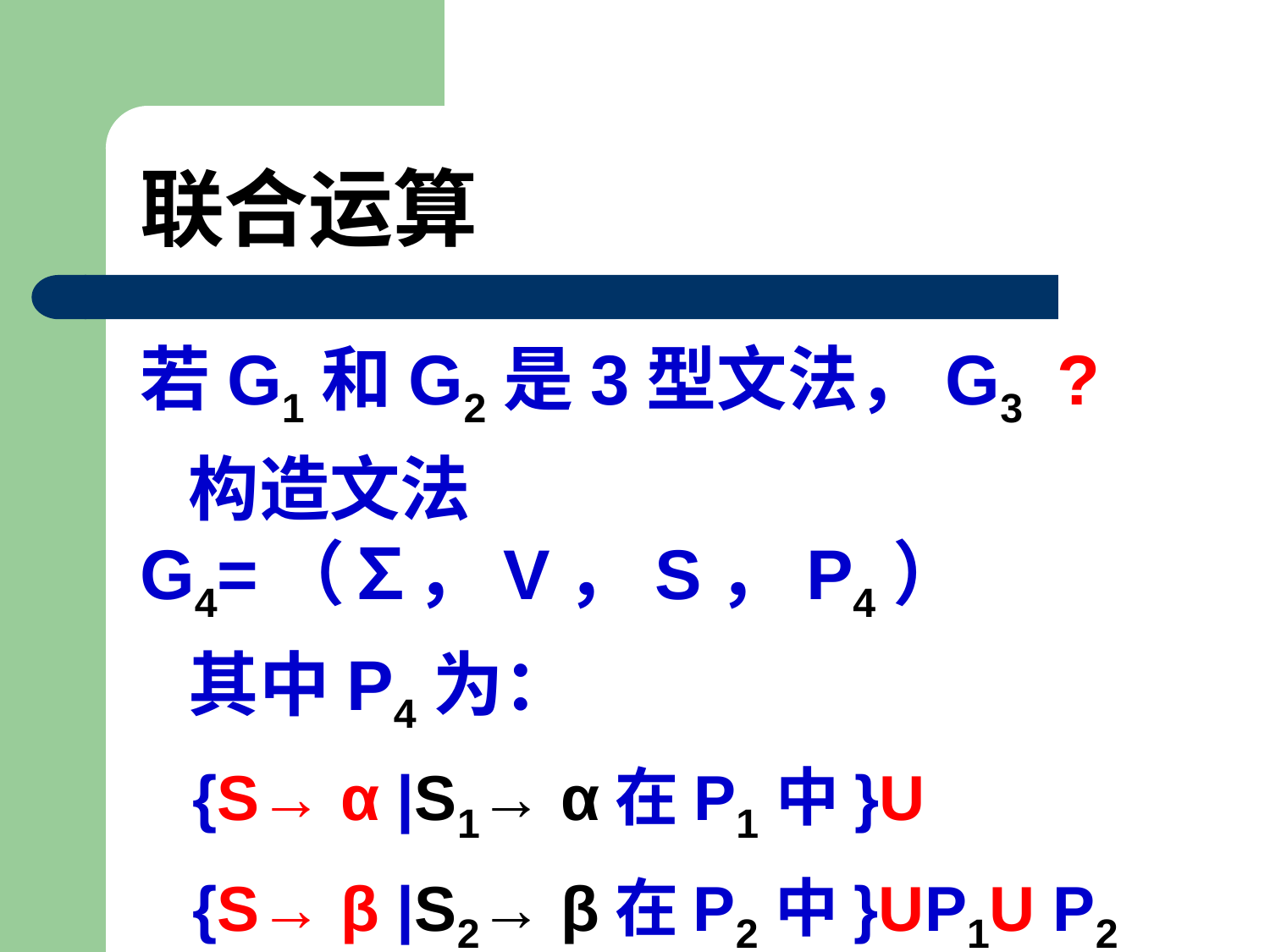

# 联合运算
若G1和G2是3型文法，G3   ?
  构造文法G4=（∑，V，S，P4）
  其中P4为：
   {S→ α |S1→ α在P1中}U
   {S→ β |S2→ β在P2中}UP1U P2